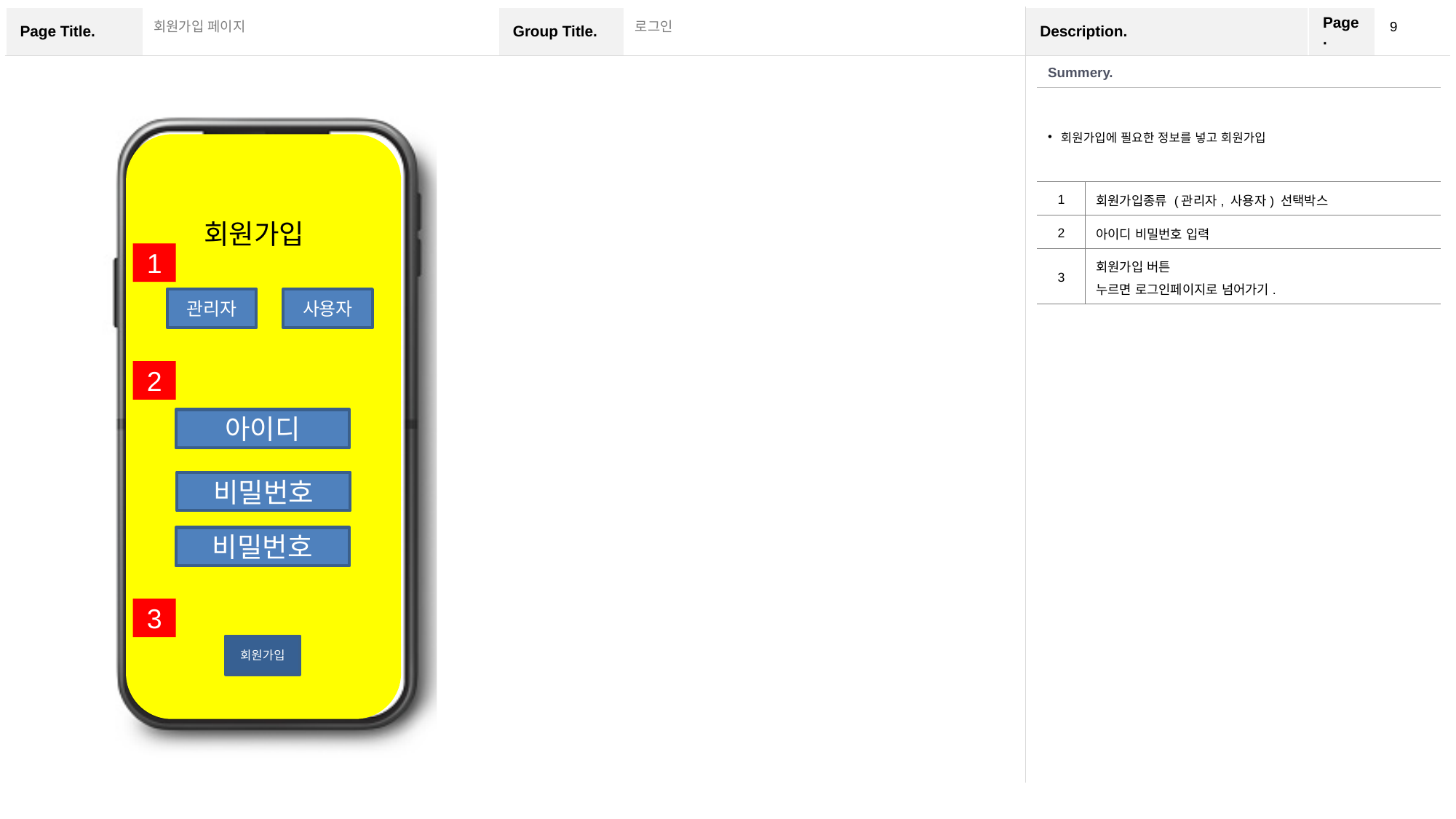

9
회원가입 페이지
로그인
| Summery. |  |
| --- | --- |
| 회원가입에 필요한 정보를 넣고 회원가입 |  |
| 1 | 회원가입종류 (관리자, 사용자) 선택박스 |
| 2 | 아이디 비밀번호 입력 |
| 3 | 회원가입 버튼 누르면 로그인페이지로 넘어가기. |

회원가입
1
관리자
사용자
2
아이디
비밀번호
비밀번호
3
회원가입